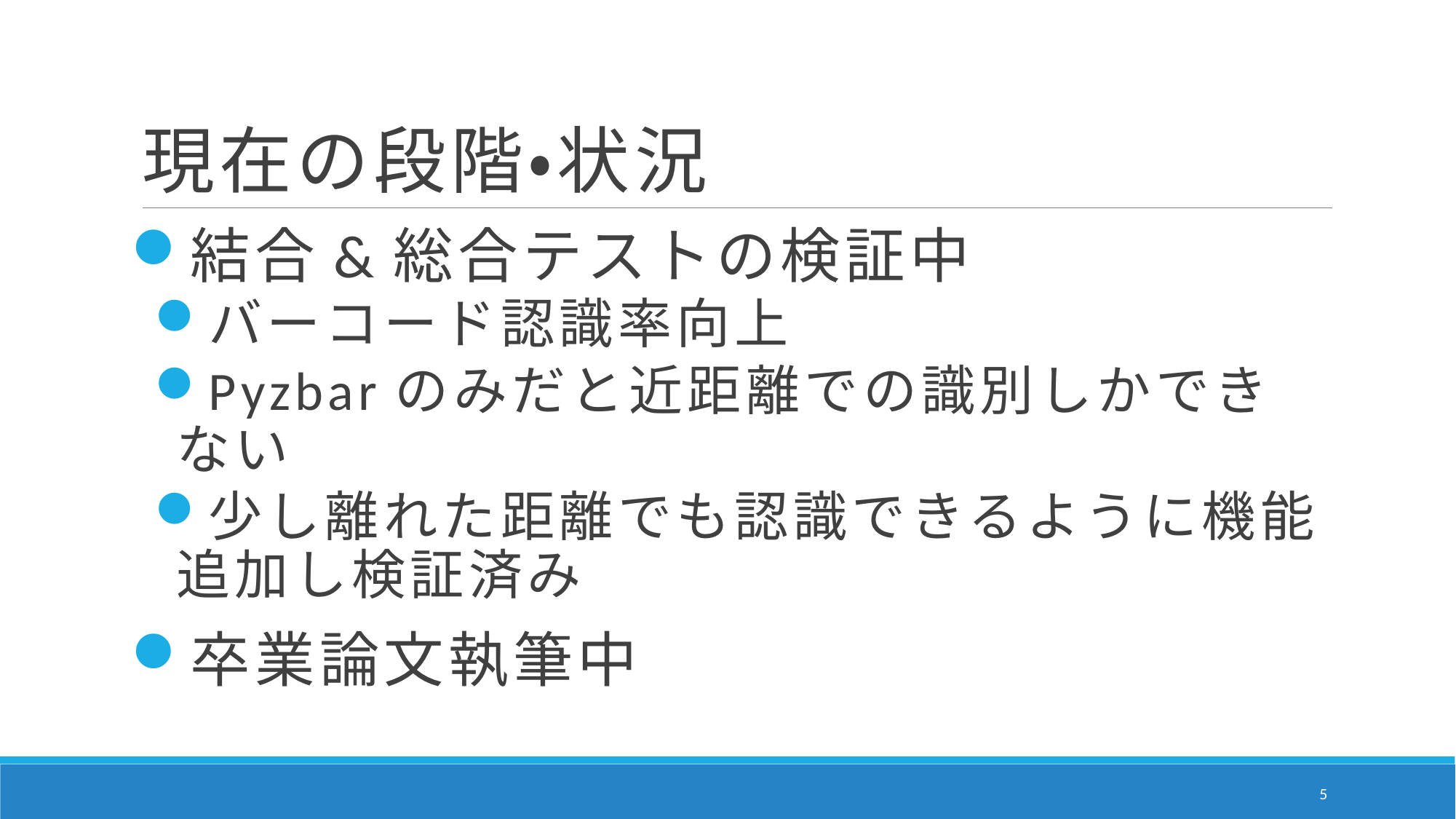

# 現在の段階・状況
結合&総合テストの検証中
バーコード認識率向上
Pyzbarのみだと近距離での識別しかできない
少し離れた距離でも認識できるように機能追加し検証済み
卒業論文執筆中
5